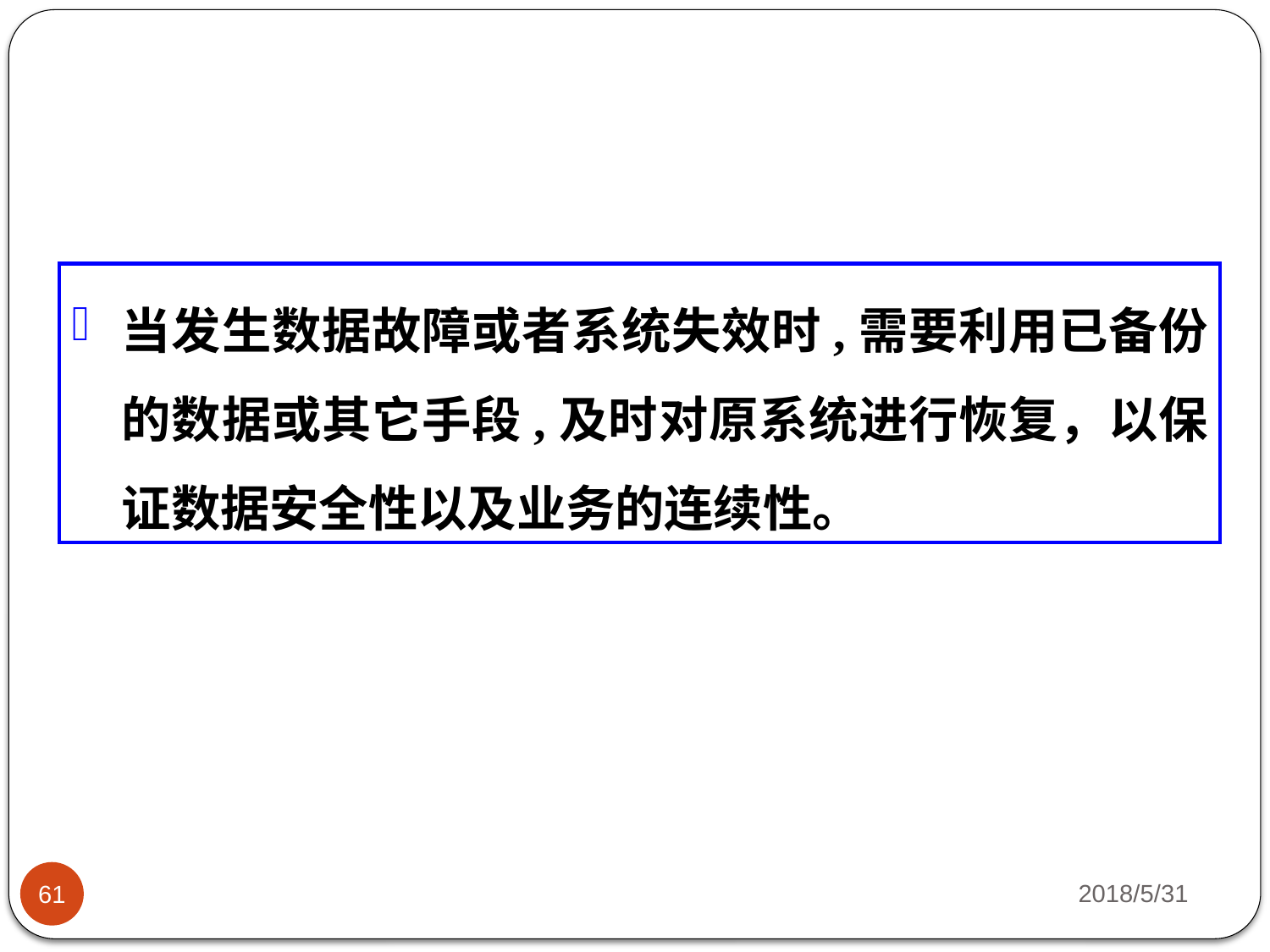

当发生数据故障或者系统失效时,需要利用已备份的数据或其它手段,及时对原系统进行恢复，以保证数据安全性以及业务的连续性。
2018/5/31
61